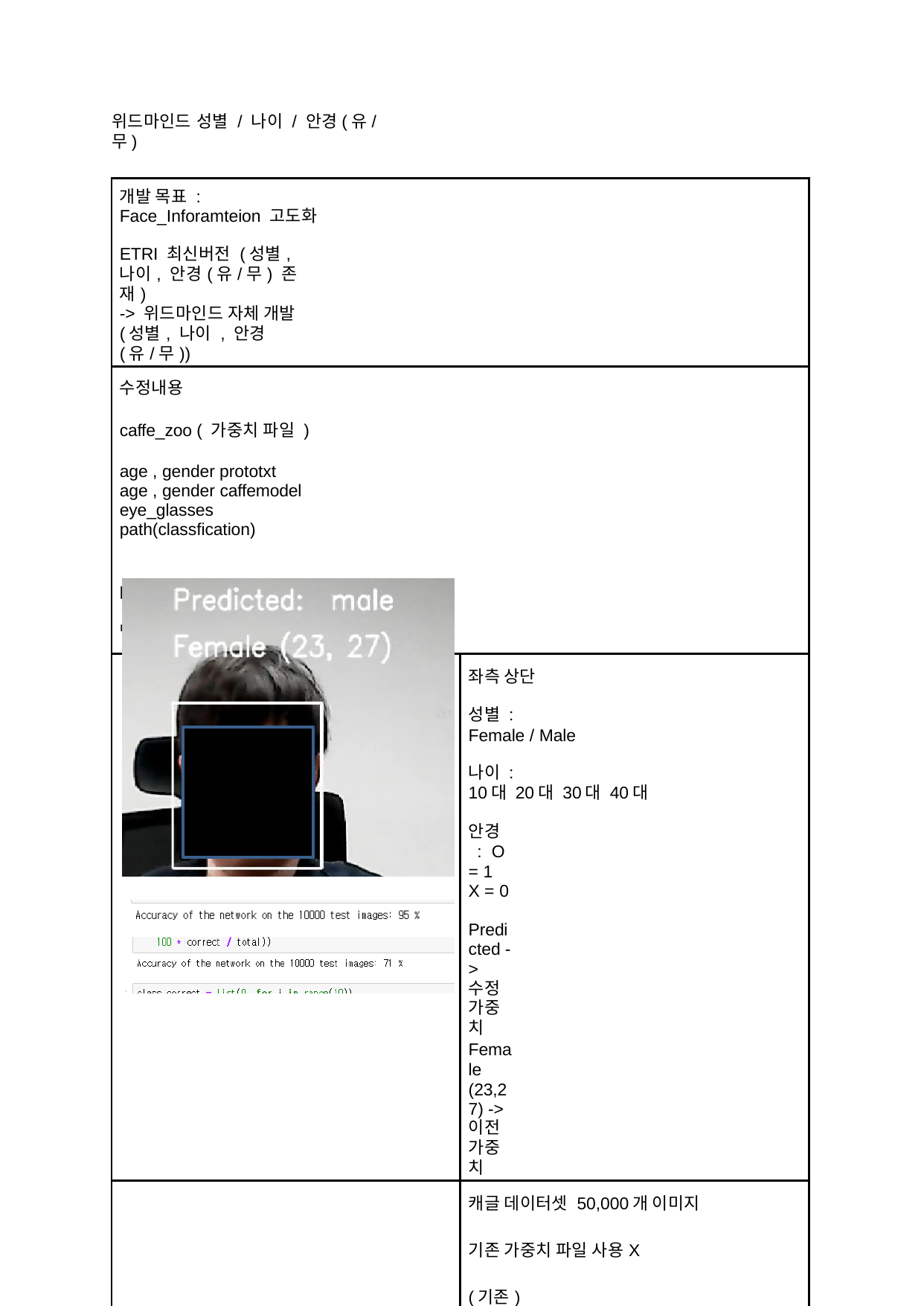

위드마인드 성별 / 나이 / 안경(유/무)
| 개발 목표 : Face\_Inforamteion 고도화 ETRI 최신버전 (성별, 나이, 안경(유/무) 존재) -> 위드마인드 자체 개발 (성별, 나이 , 안경 (유/무)) |  |
| --- | --- |
| 수정내용 caffe\_zoo ( 가중치 파일 ) age , gender prototxt age , gender caffemodel eye\_glasses path(classfication) pytorch \_pth ( 수정) 딥러닝 라이브러리 caffe -> pytorch |  |
|  | 좌측 상단 성별 : Female / Male 나이 : 10대 20대 30대 40대 안경 : O = 1 X = 0 Predicted -> 수정 가중치 Female (23,27) -> 이전 가중치 |
|  | 캐글 데이터셋 50,000개 이미지 기존 가중치 파일 사용X (기존) 학습 100번 결과 : 10000번의 테스트중 71%확률 (수정) 학습 100번 결과 : 10000번의 테스트중 95% 확률 |